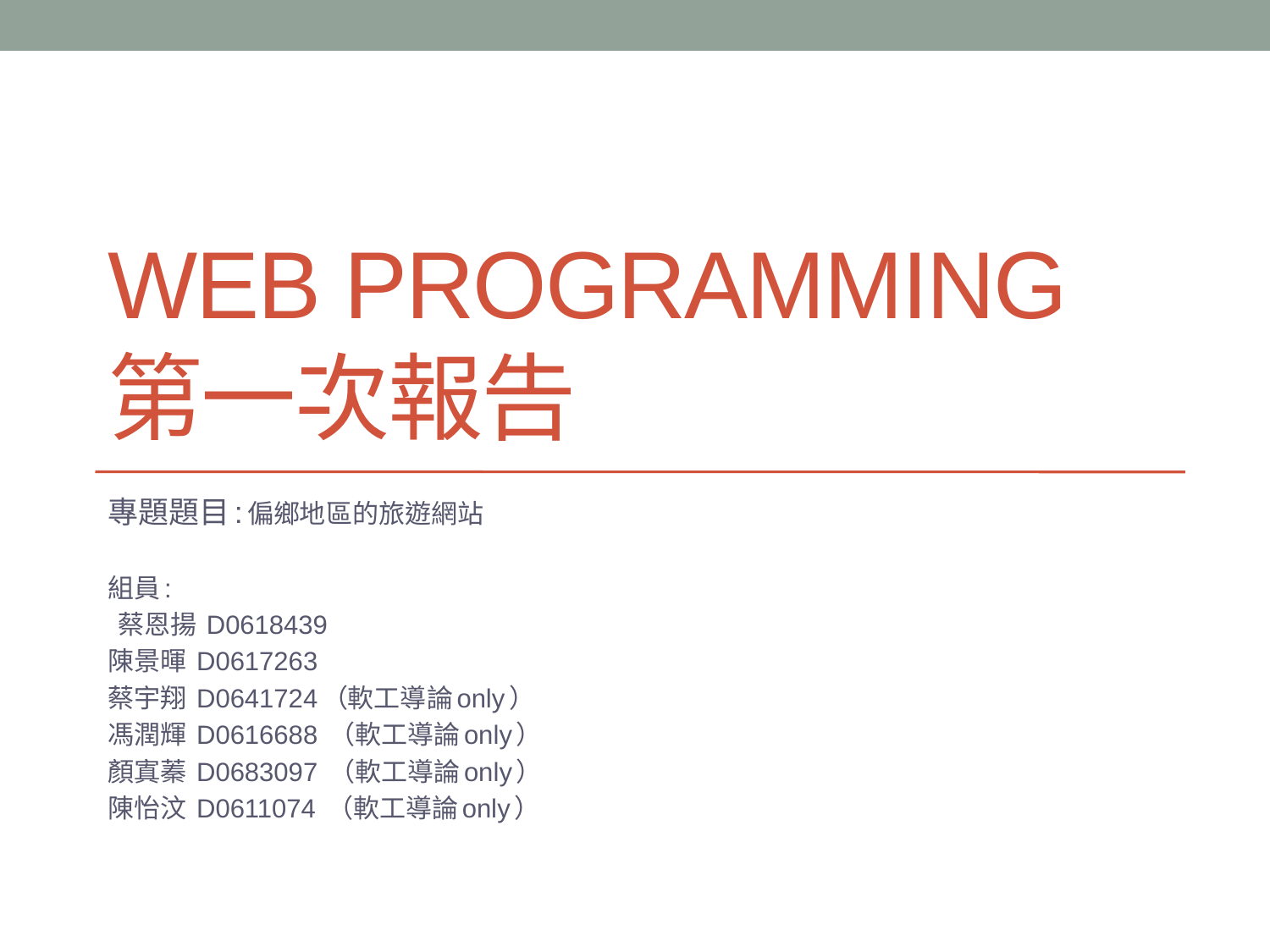

# Web Programming 第一次報告
專題題目:偏鄉地區的旅遊網站

組員:
 蔡恩揚 D0618439
陳景暉 D0617263
蔡宇翔 D0641724（軟工導論only）
馮潤輝 D0616688 （軟工導論only）
顏寘蓁 D0683097 （軟工導論only）
陳怡汶 D0611074 （軟工導論only）